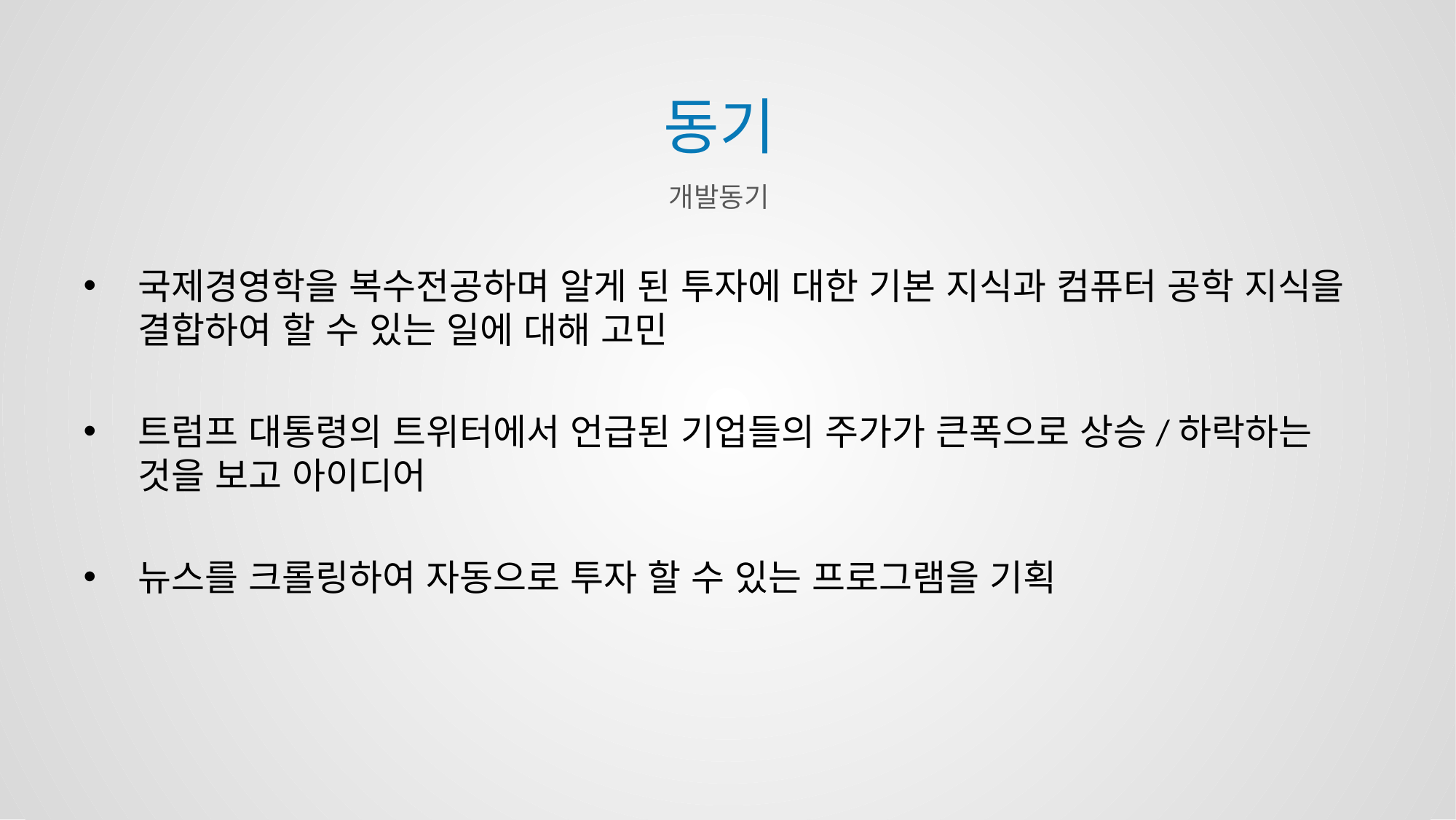

동기
개발동기
국제경영학을 복수전공하며 알게 된 투자에 대한 기본 지식과 컴퓨터 공학 지식을 결합하여 할 수 있는 일에 대해 고민

트럼프 대통령의 트위터에서 언급된 기업들의 주가가 큰폭으로 상승/하락하는 것을 보고 아이디어

뉴스를 크롤링하여 자동으로 투자 할 수 있는 프로그램을 기획